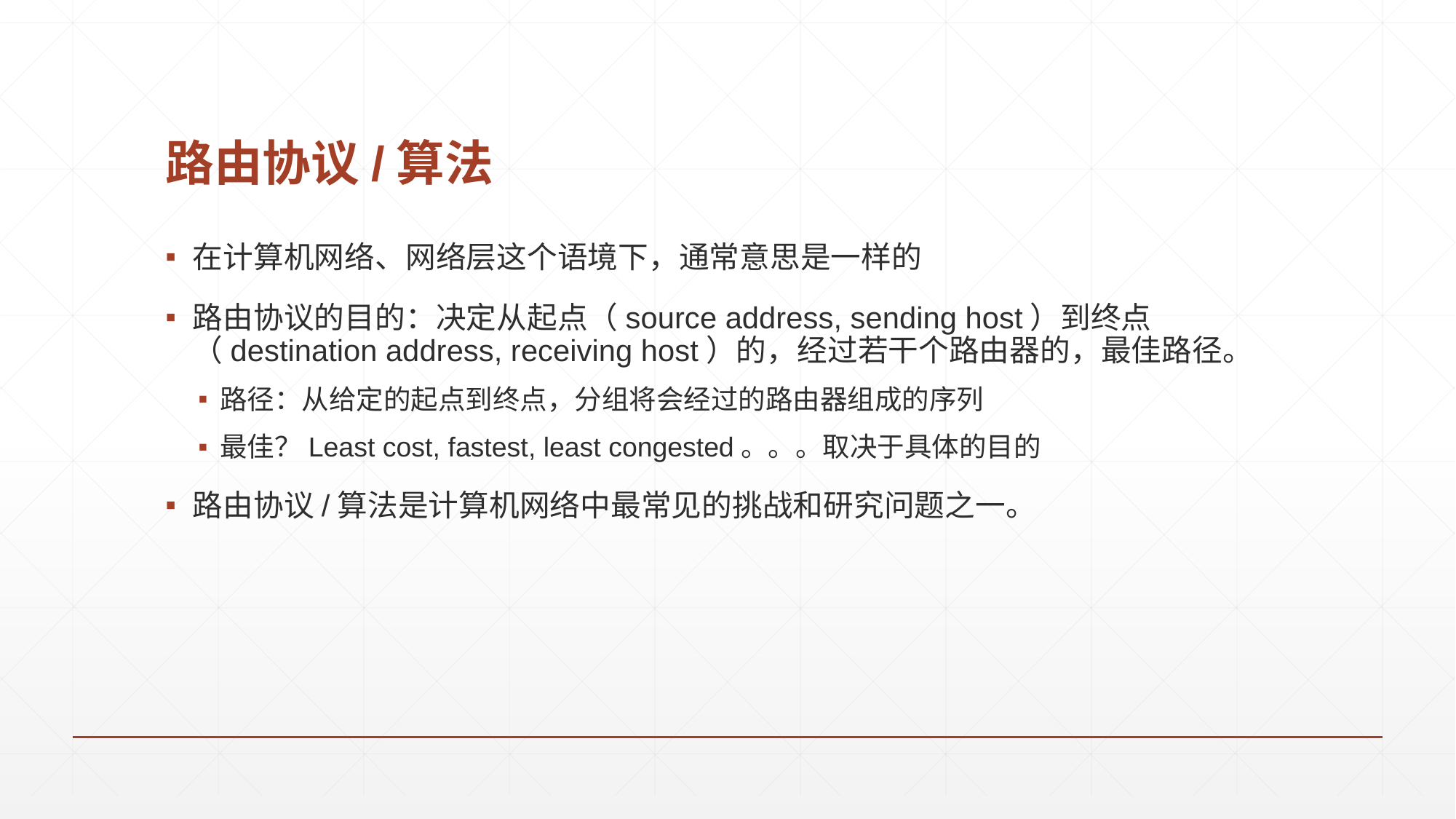

# 路由协议/算法
在计算机网络、网络层这个语境下，通常意思是一样的
路由协议的目的：决定从起点（source address, sending host）到终点（destination address, receiving host）的，经过若干个路由器的，最佳路径。
路径：从给定的起点到终点，分组将会经过的路由器组成的序列
最佳？Least cost, fastest, least congested。。。取决于具体的目的
路由协议/算法是计算机网络中最常见的挑战和研究问题之一。